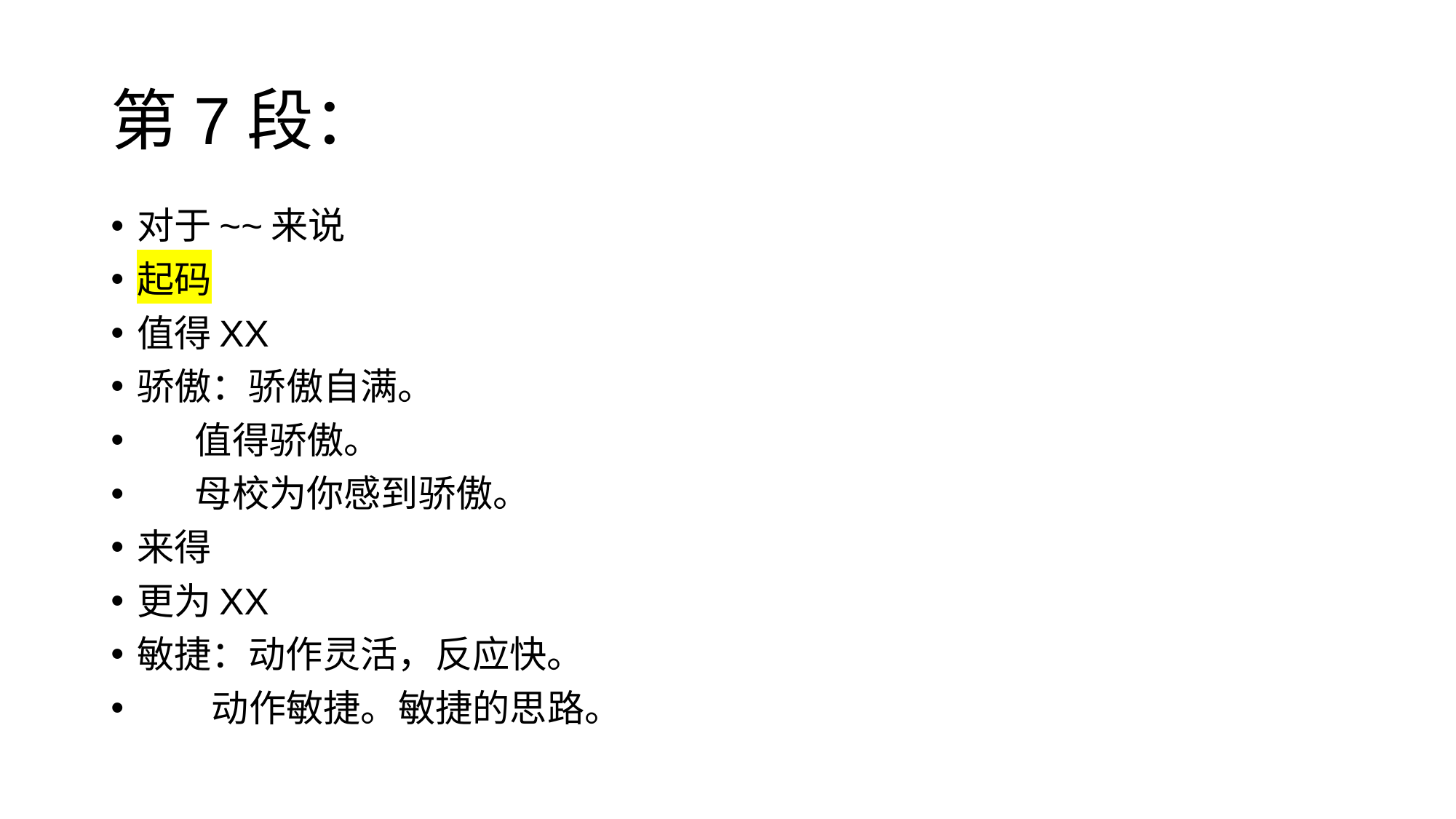

# 第7段：
对于~~来说
起码
值得XX
骄傲：骄傲自满。
      值得骄傲。
      母校为你感到骄傲。
来得
更为XX
敏捷：动作灵活，反应快。
        动作敏捷。敏捷的思路。